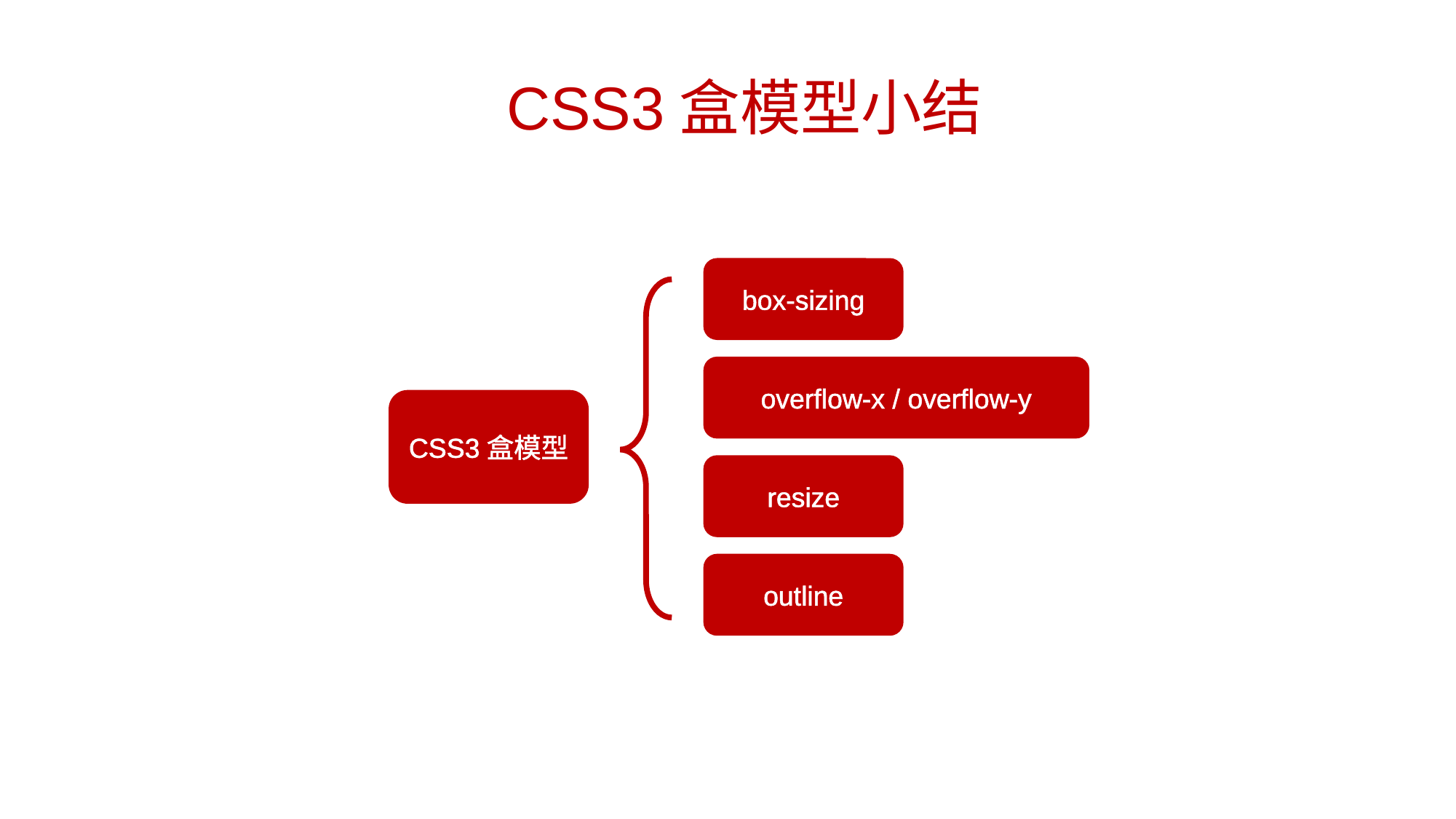

CSS3盒模型小结
box-sizing
overflow-x / overflow-y
resize
outline

CSS3盒模型